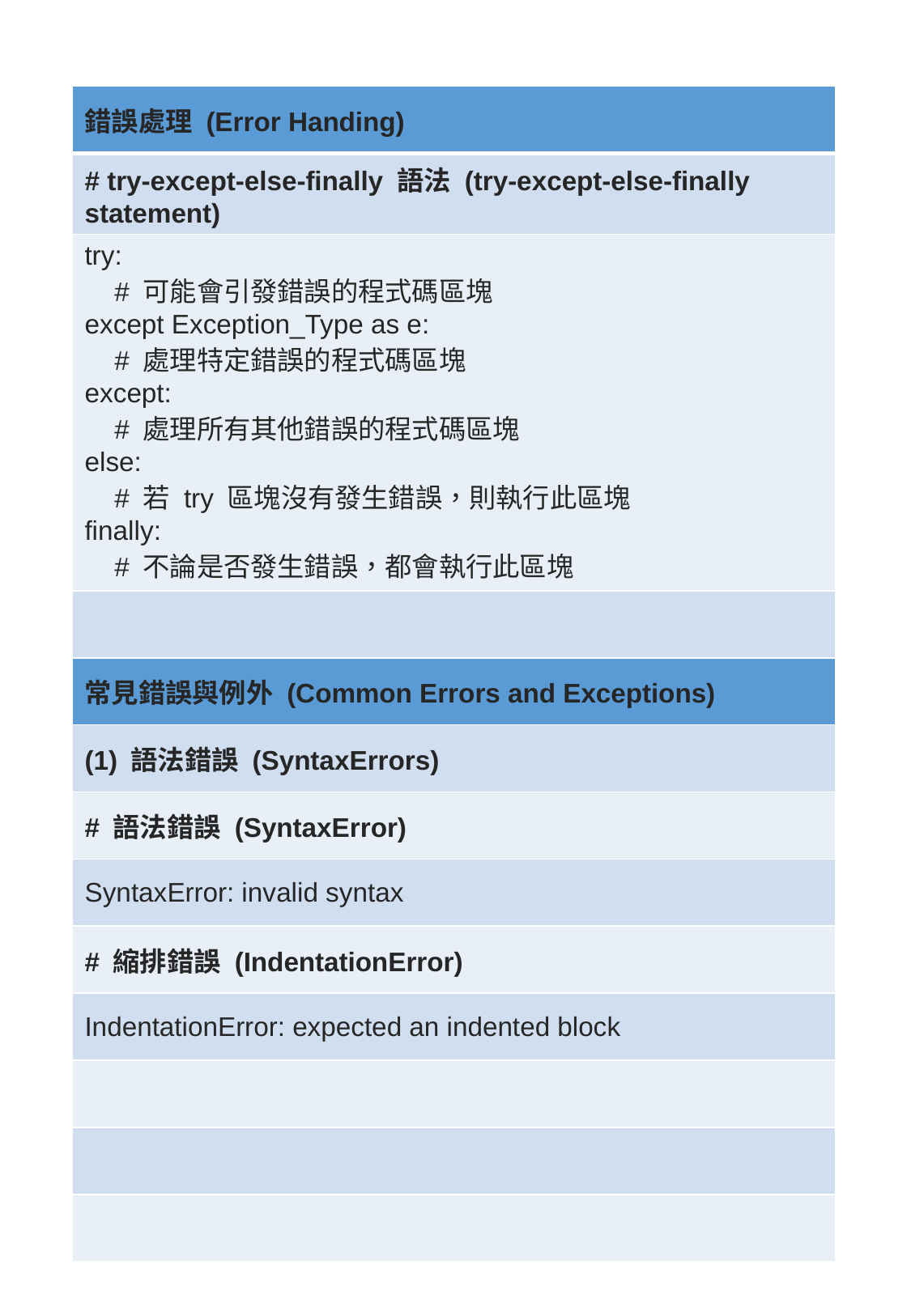

| 錯誤處理 (Error Handing) |
| --- |
| # try-except-else-finally 語法 (try-except-else-finally statement) |
| try: # 可能會引發錯誤的程式碼區塊 except Exception\_Type as e: # 處理特定錯誤的程式碼區塊 except: # 處理所有其他錯誤的程式碼區塊 else: # 若 try 區塊沒有發生錯誤，則執行此區塊 finally: # 不論是否發生錯誤，都會執行此區塊 |
|  |
| 常見錯誤與例外 (Common Errors and Exceptions) |
| (1) 語法錯誤 (SyntaxErrors) |
| # 語法錯誤 (SyntaxError) |
| SyntaxError: invalid syntax |
| # 縮排錯誤 (IndentationError) |
| IndentationError: expected an indented block |
|  |
|  |
|  |